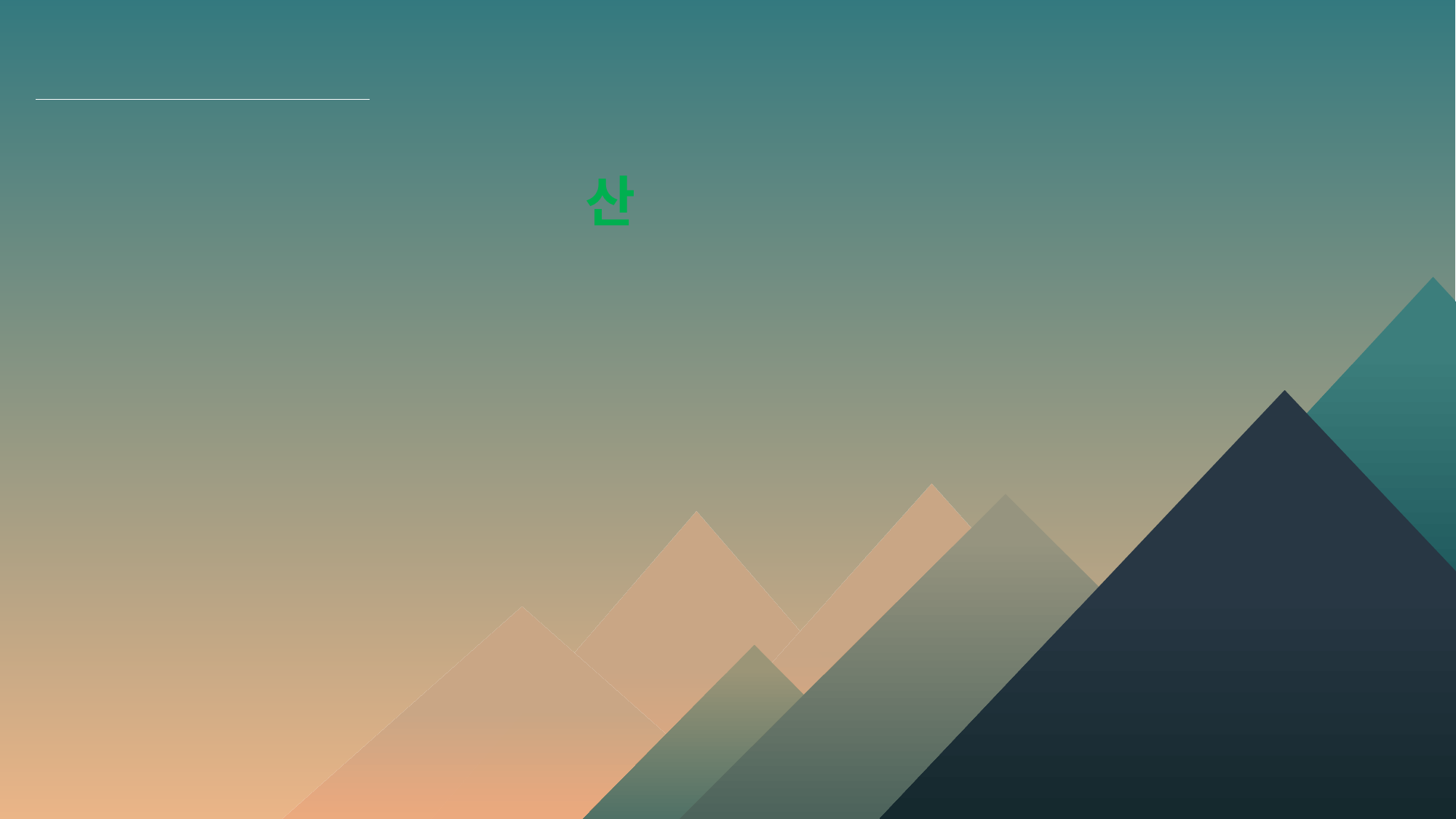

Develop Application
사용자가 검색한 산의 정보를 출력하는 프로그램

    구현 기능
	- API 연동을 통한 데이터 출력
	- 산의 소재지와 지도 연동
	- 산 정보를 이메일로 전송
	- 텔레그램 봇 구현